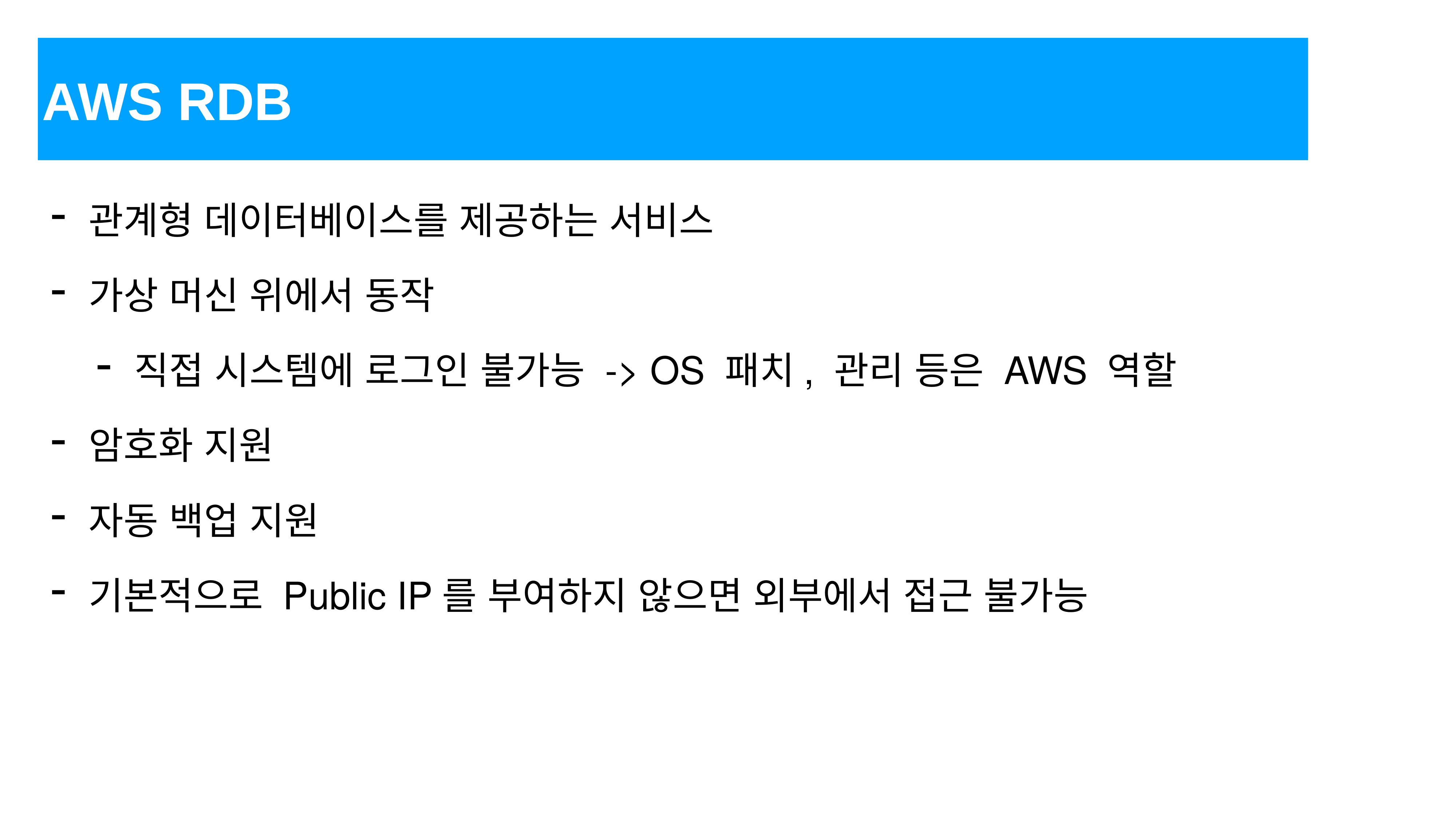

AWS RDB
관계형 데이터베이스를 제공하는 서비스
가상 머신 위에서 동작
직접 시스템에 로그인 불가능 -> OS 패치, 관리 등은 AWS 역할
암호화 지원
자동 백업 지원
기본적으로 Public IP를 부여하지 않으면 외부에서 접근 불가능